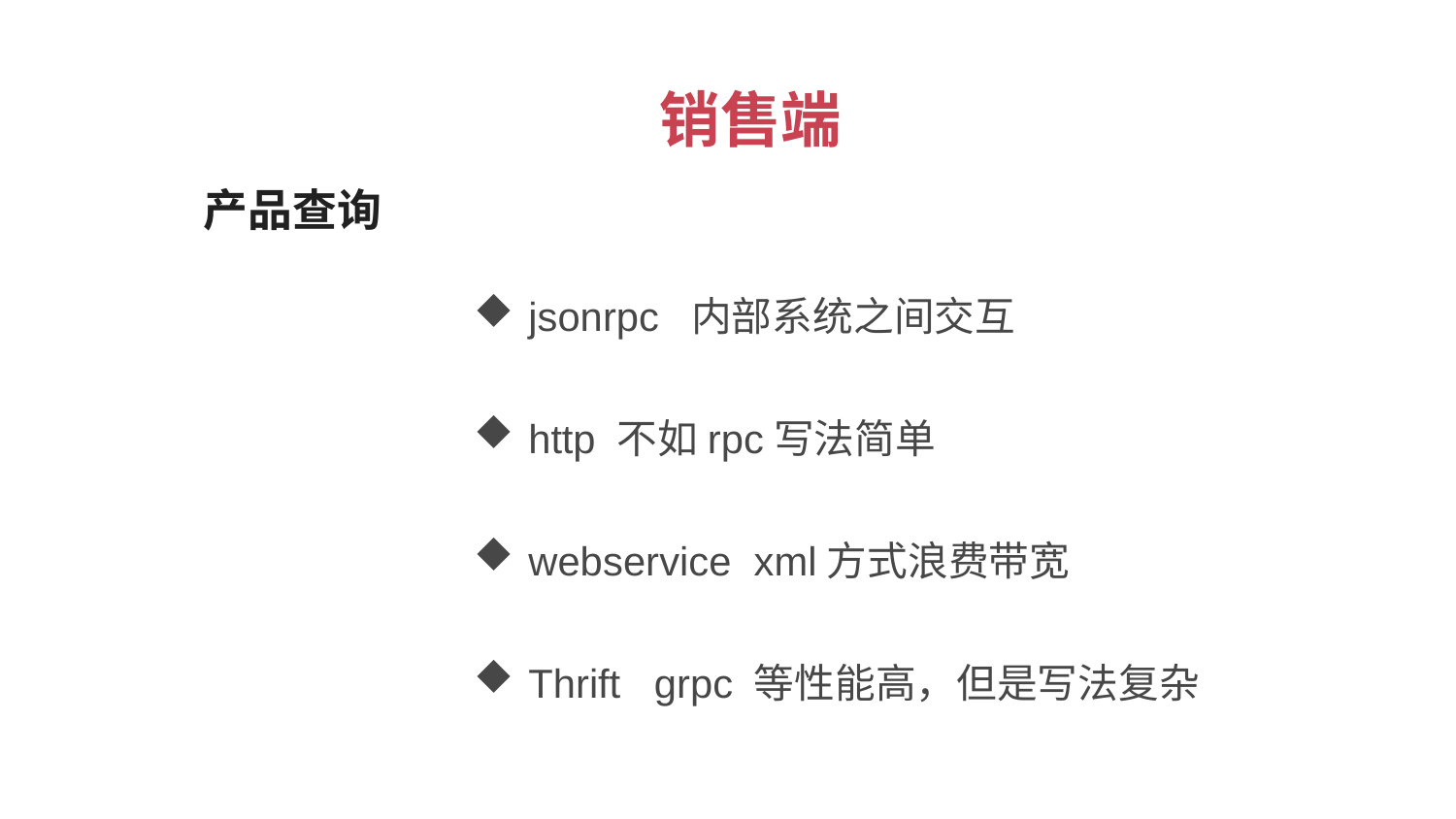

销售端
产品查询
jsonrpc  内部系统之间交互
http 不如rpc写法简单
webservice  xml方式浪费带宽
Thrift   grpc 等性能高，但是写法复杂